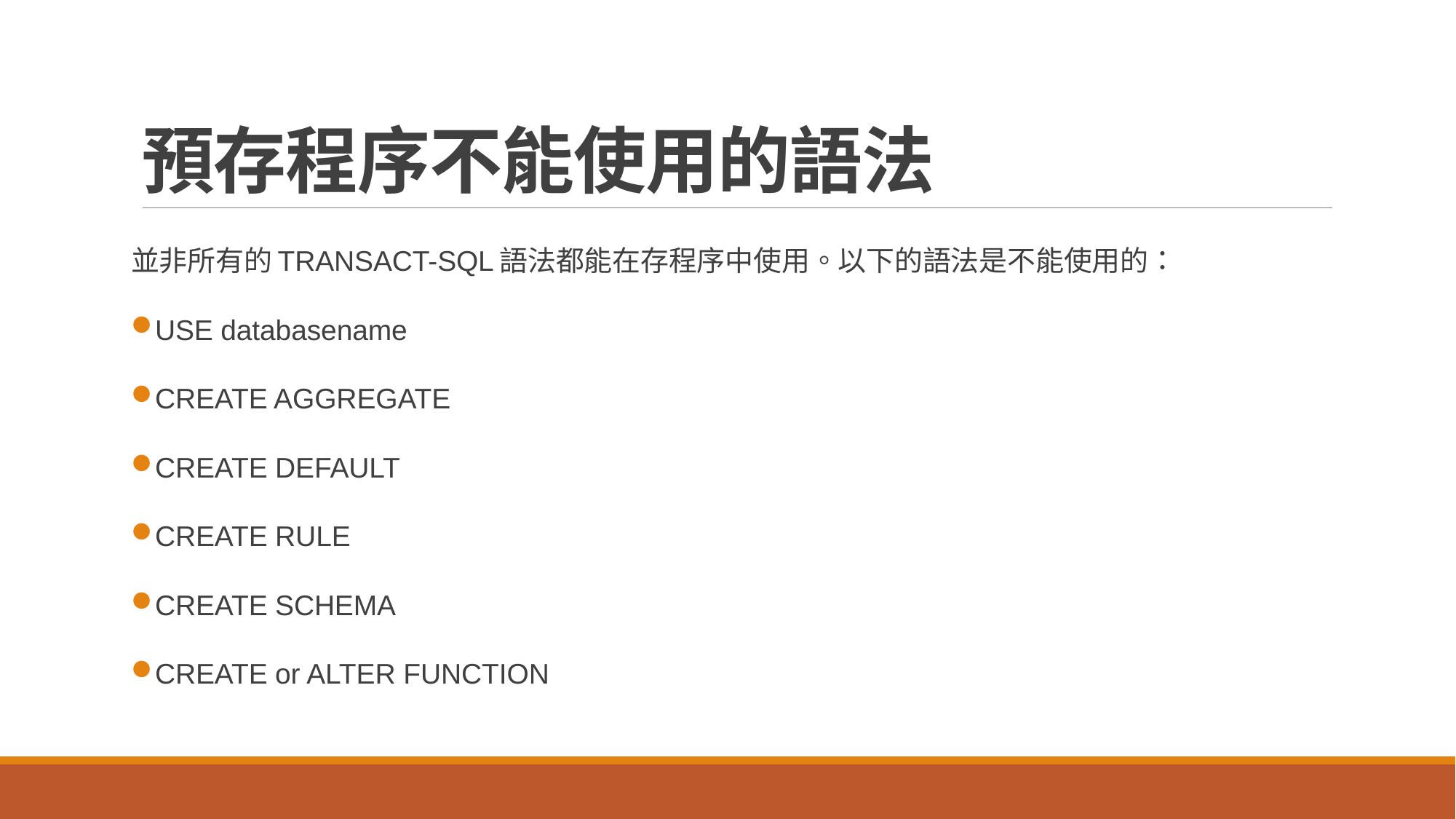

# 預存程序不能使用的語法
並非所有的TRANSACT-SQL語法都能在存程序中使用。以下的語法是不能使用的：
USE databasename
CREATE AGGREGATE
CREATE DEFAULT
CREATE RULE
CREATE SCHEMA
CREATE or ALTER FUNCTION